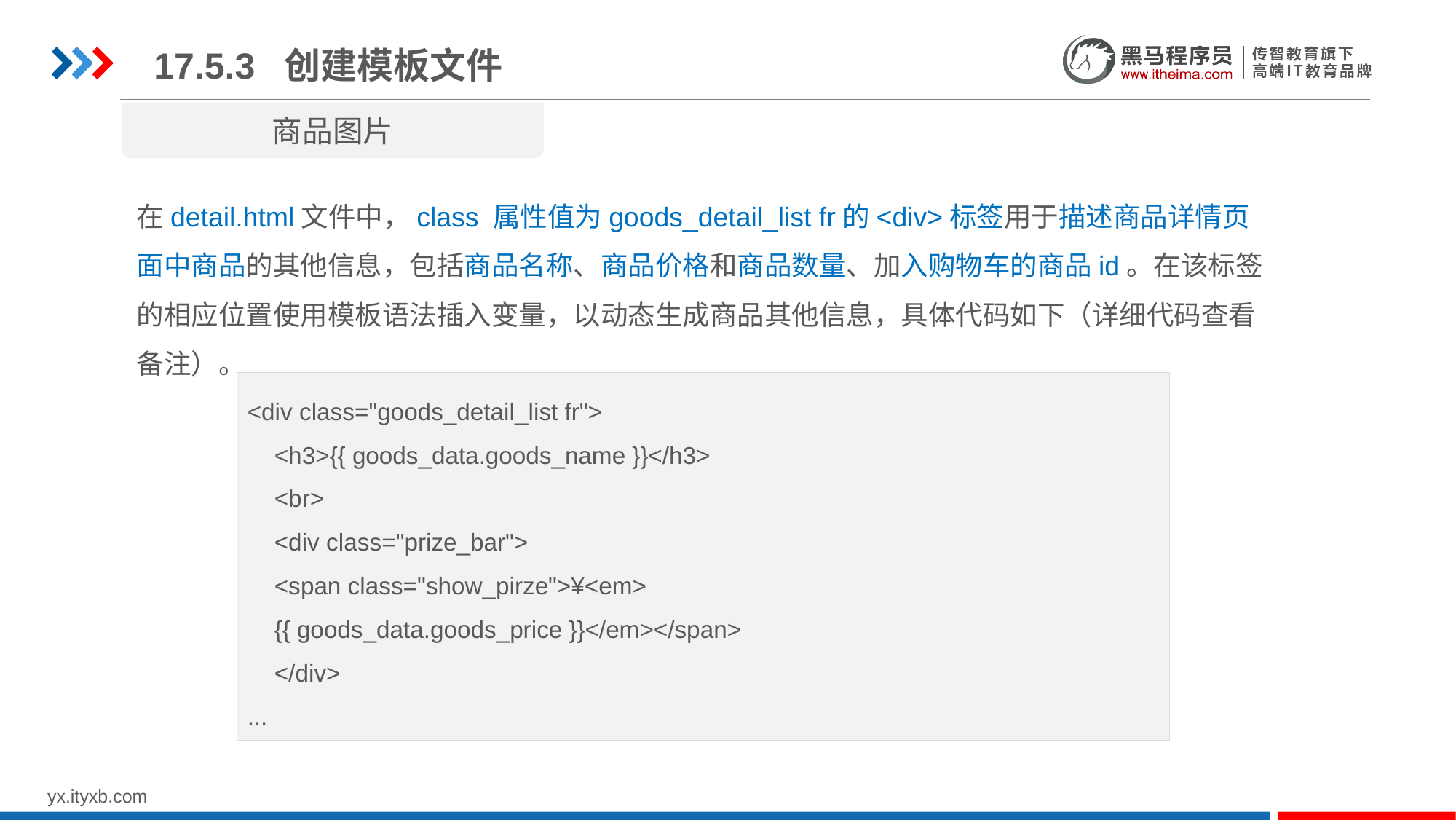

17.5.3  创建模板文件

商品图片
在detail.html文件中，class 属性值为goods_detail_list fr的<div>标签用于描述商品详情页面中商品的其他信息，包括商品名称、商品价格和商品数量、加入购物车的商品id。在该标签的相应位置使用模板语法插入变量，以动态生成商品其他信息，具体代码如下（详细代码查看备注）。
<div class="goods_detail_list fr">
    <h3>{{ goods_data.goods_name }}</h3>
    <br>
    <div class="prize_bar">
    <span class="show_pirze">¥<em>
    {{ goods_data.goods_price }}</em></span>
    </div>
...